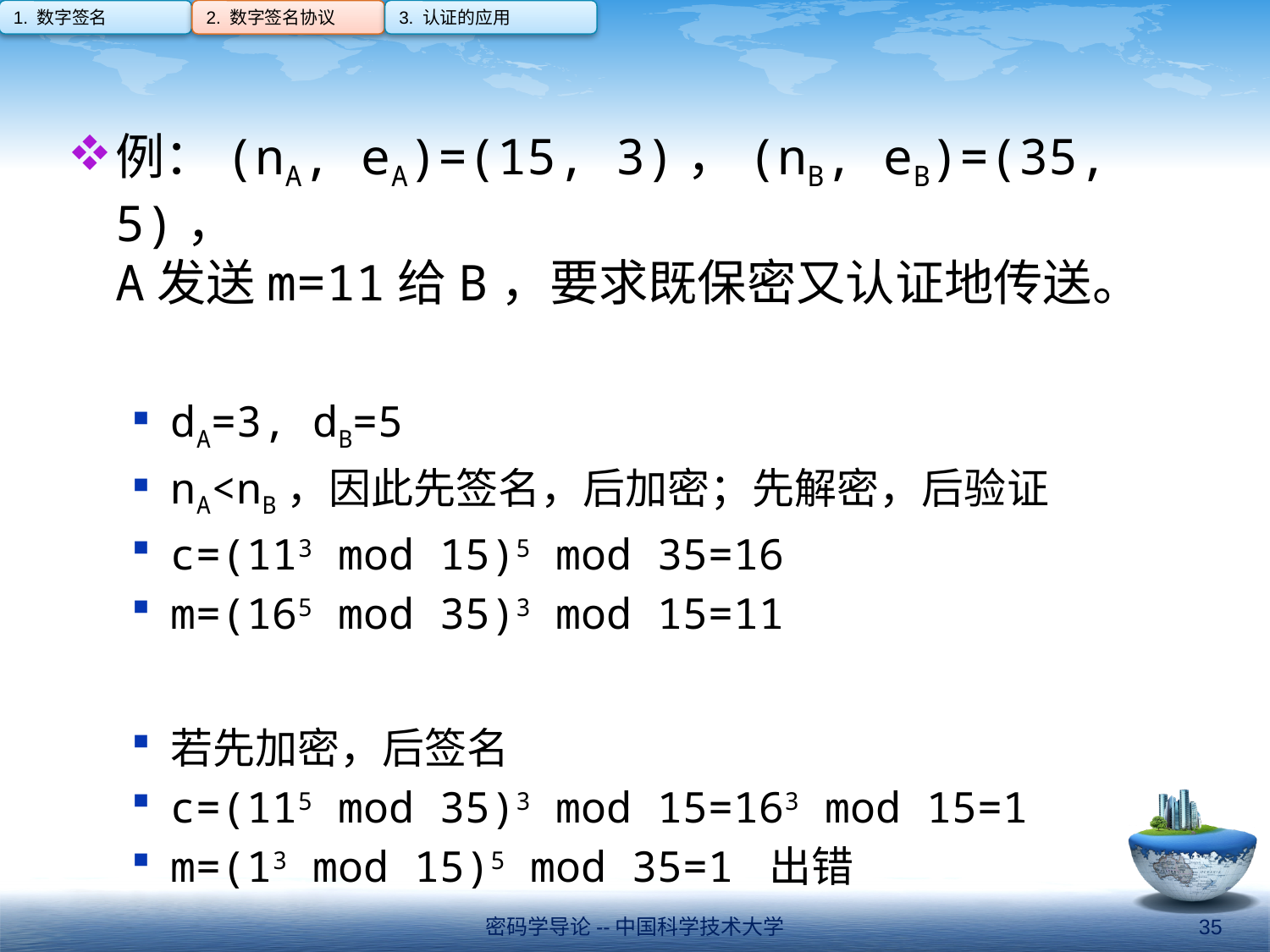

1. 数字签名
2. 数字签名协议
3. 认证的应用

例：(nA, eA)=(15, 3)，(nB, eB)=(35, 5)，
A发送m=11给B，要求既保密又认证地传送。

dA=3, dB=5
nA<nB，因此先签名，后加密；先解密，后验证
c=(113 mod 15)5 mod 35=16
m=(165 mod 35)3 mod 15=11

若先加密，后签名
c=(115 mod 35)3 mod 15=163 mod 15=1
m=(13 mod 15)5 mod 35=1 出错
密码学导论--中国科学技术大学
35